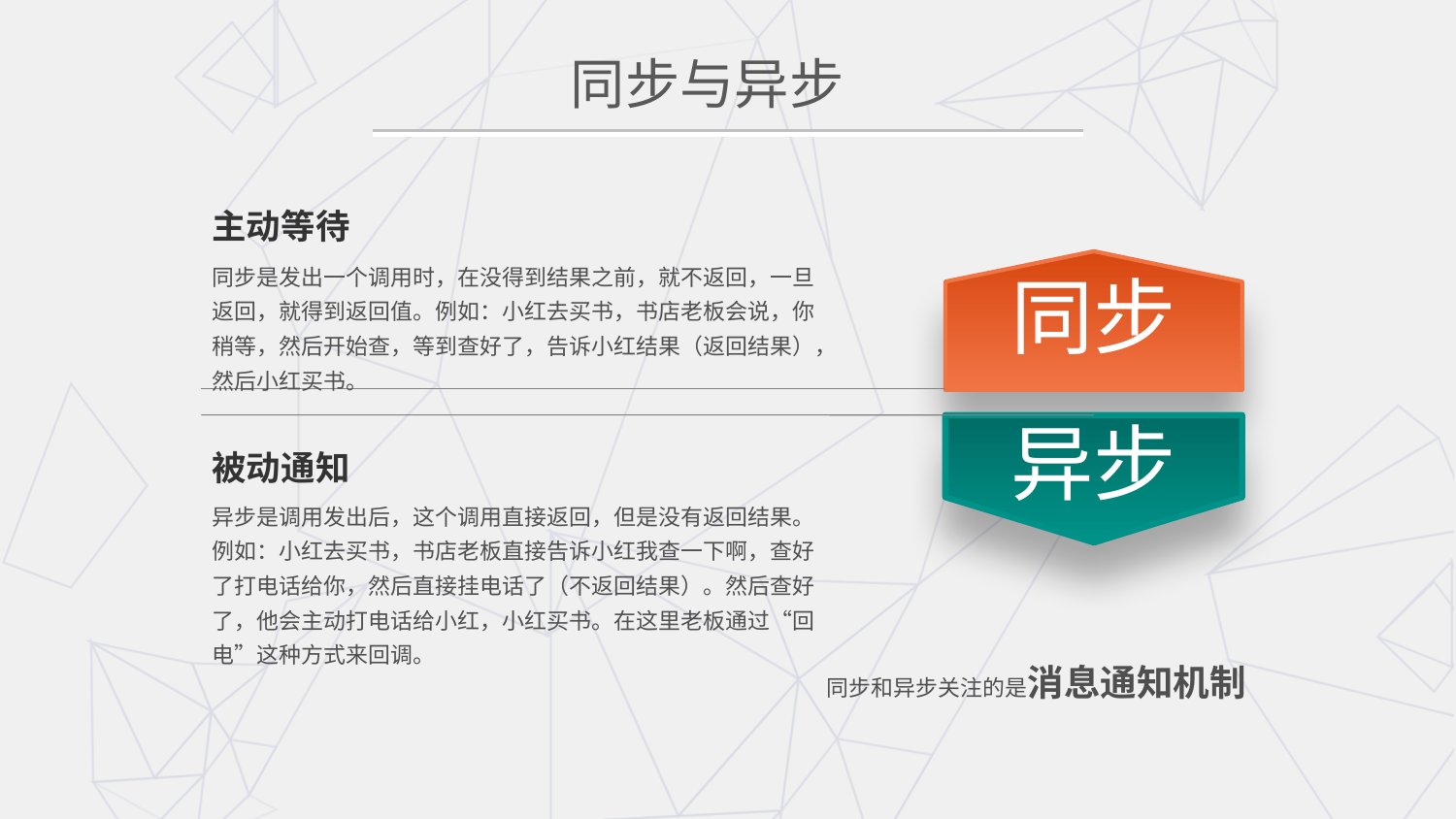

# 同步与异步
主动等待
同步是发出一个调用时，在没得到结果之前，就不返回，一旦返回，就得到返回值。例如：小红去买书，书店老板会说，你稍等，然后开始查，等到查好了，告诉小红结果（返回结果），然后小红买书。
同步
异步

被动通知
异步是调用发出后，这个调用直接返回，但是没有返回结果。例如：小红去买书，书店老板直接告诉小红我查一下啊，查好了打电话给你，然后直接挂电话了（不返回结果）。然后查好了，他会主动打电话给小红，小红买书。在这里老板通过“回电”这种方式来回调。
同步和异步关注的是消息通知机制